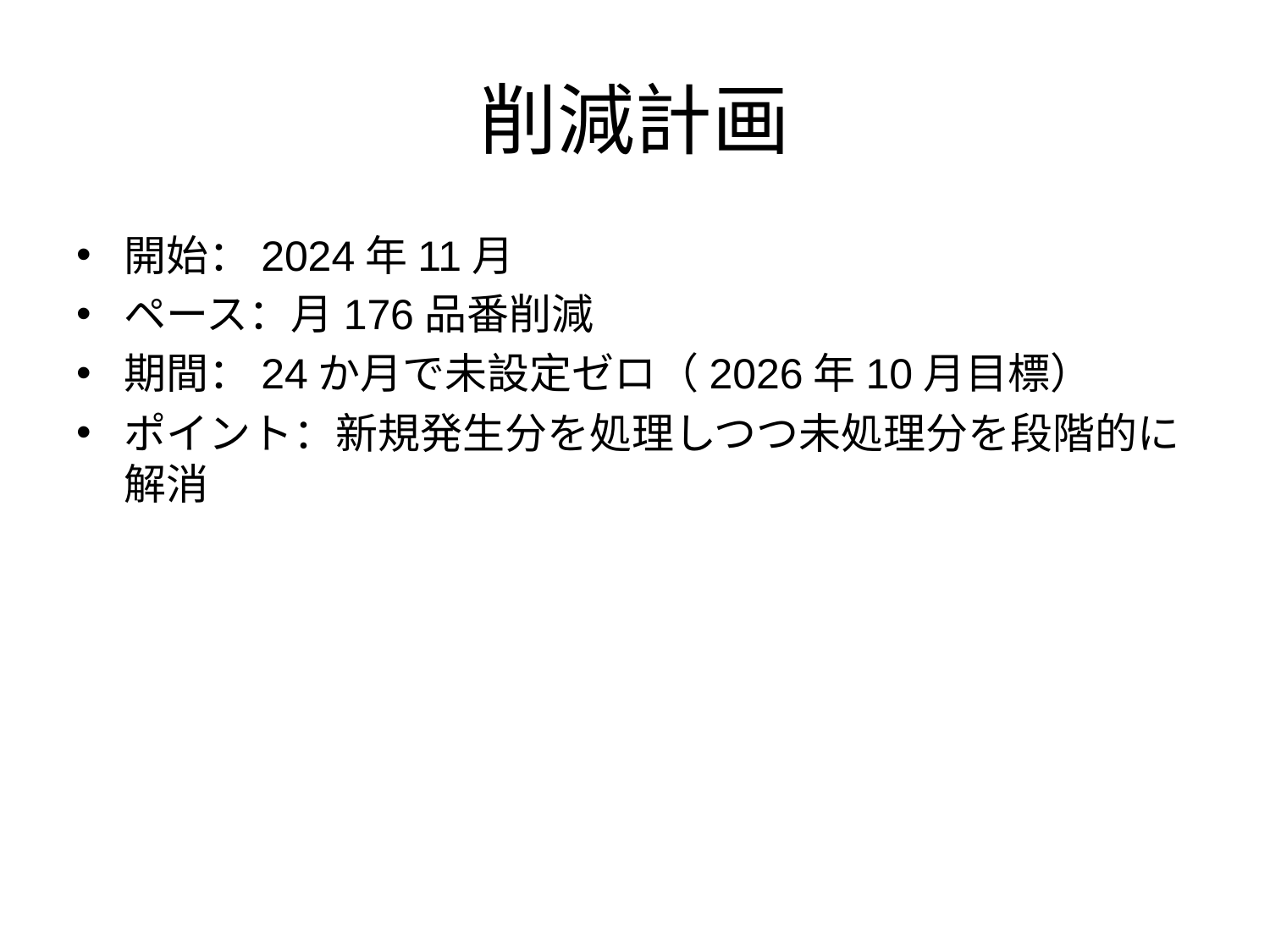

# 削減計画
開始：2024年11月
ペース：月176品番削減
期間：24か月で未設定ゼロ（2026年10月目標）
ポイント：新規発生分を処理しつつ未処理分を段階的に解消